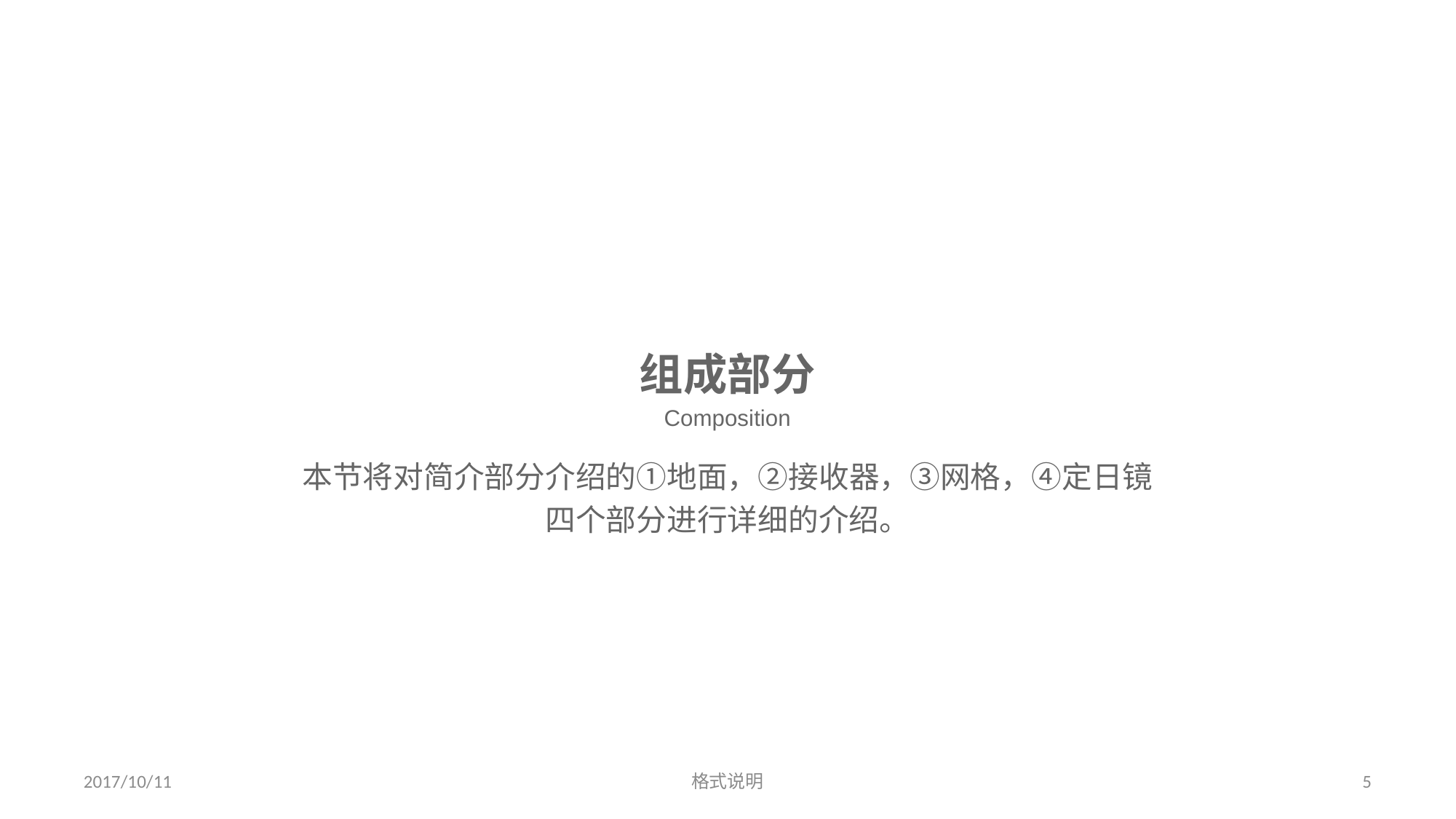

组成部分
Composition

本节将对简介部分介绍的①地面，②接收器，③网格，④定日镜
四个部分进行详细的介绍。
2017/10/11
格式说明
5